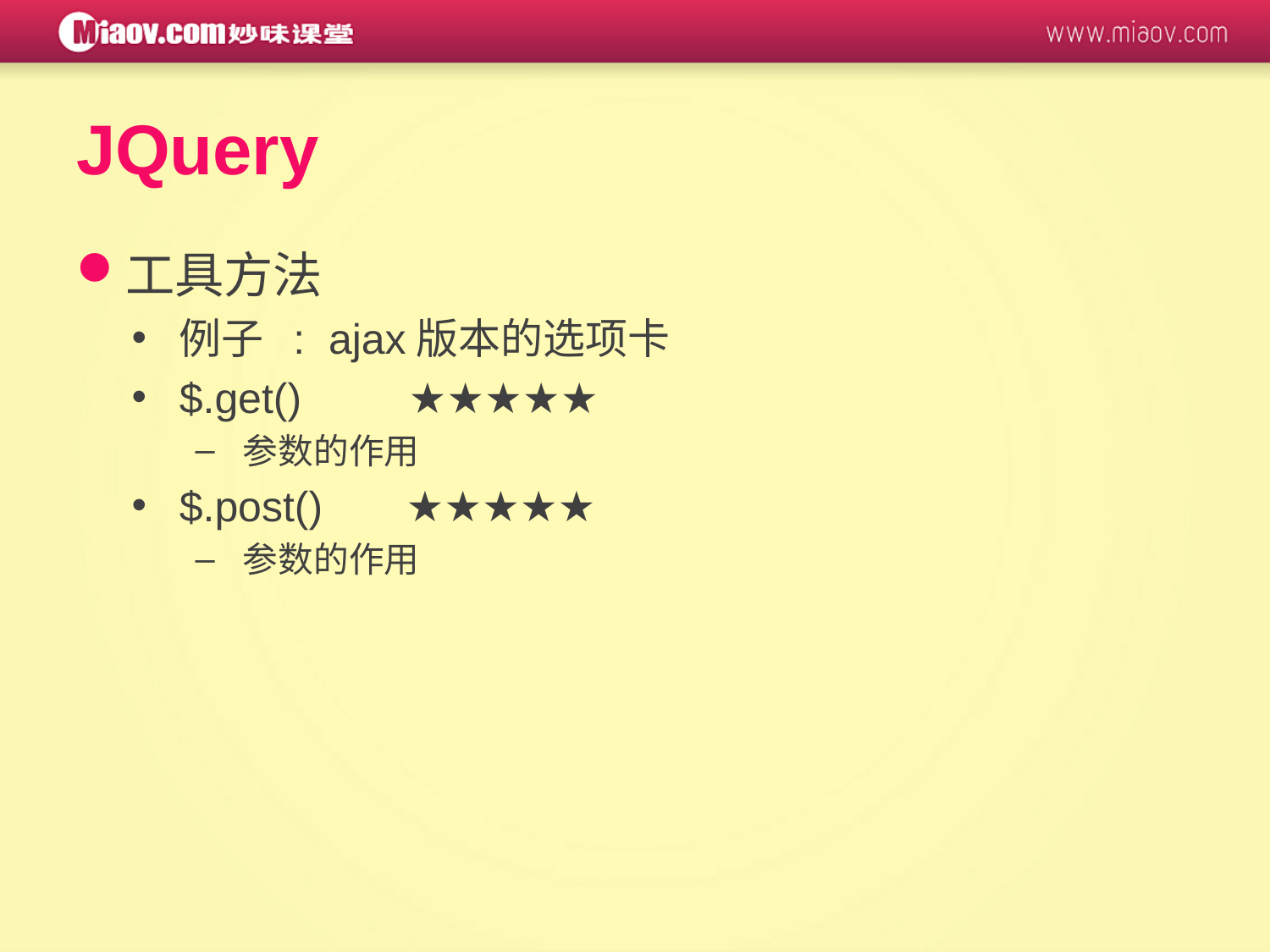

# JQuery
工具方法
例子  :  ajax版本的选项卡
$.get()         ★★★★★
参数的作用
$.post()       ★★★★★
参数的作用